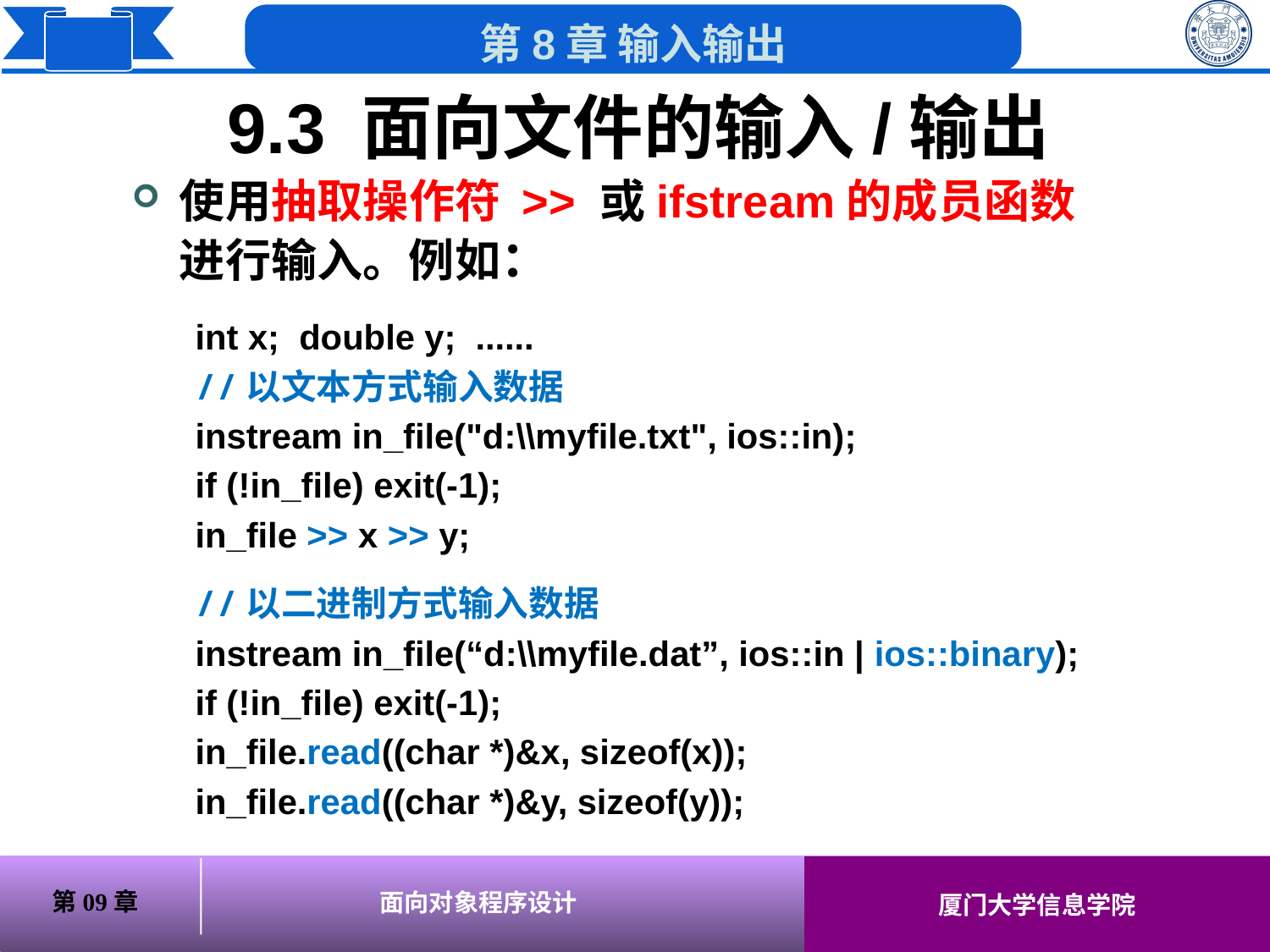

9.3 面向文件的输入/输出
# 使用抽取操作符 >> 或ifstream的成员函数进行输入。例如：

int x;  double y;  ......
//以文本方式输入数据
instream in_file("d:\\myfile.txt", ios::in);
if (!in_file) exit(-1);
in_file >> x >> y;

//以二进制方式输入数据
instream in_file(“d:\\myfile.dat”, ios::in | ios::binary);
if (!in_file) exit(-1);
in_file.read((char *)&x, sizeof(x));
in_file.read((char *)&y, sizeof(y));

57